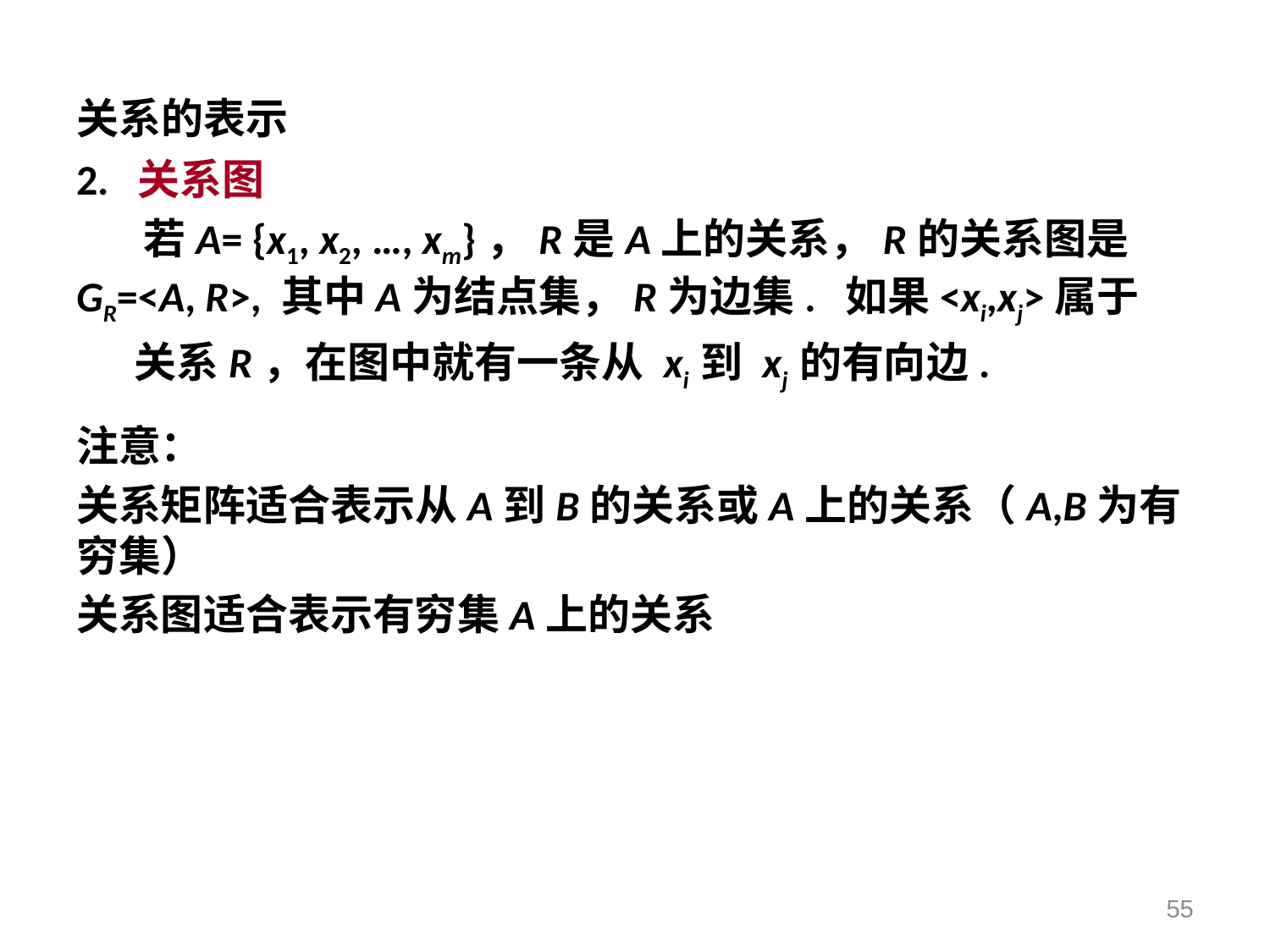

# 关系的表示
2.  关系图
      若A= {x1, x2, …, xm}，R是A上的关系，R的关系图是GR=<A, R>, 其中A为结点集，R为边集.  如果<xi,xj>属于
     关系R，在图中就有一条从 xi 到 xj 的有向边.
注意：
关系矩阵适合表示从A到B的关系或A上的关系（A,B为有穷集）
关系图适合表示有穷集A上的关系
55